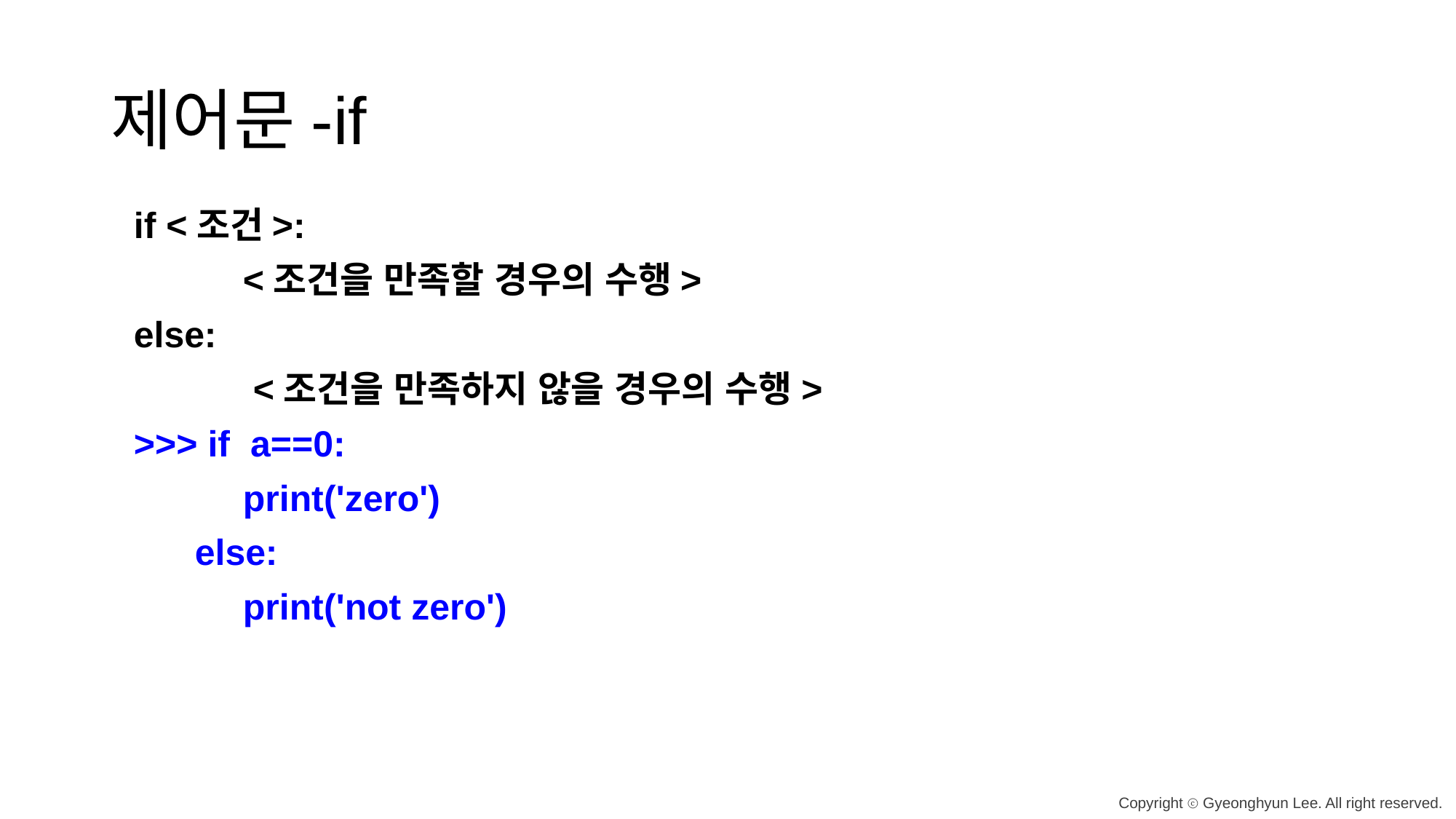

# 제어문-if
if <조건>:
	<조건을 만족할 경우의 수행>
else:
	 <조건을 만족하지 않을 경우의 수행>
>>> if  a==0:
	print('zero')
      else:
	print('not zero')